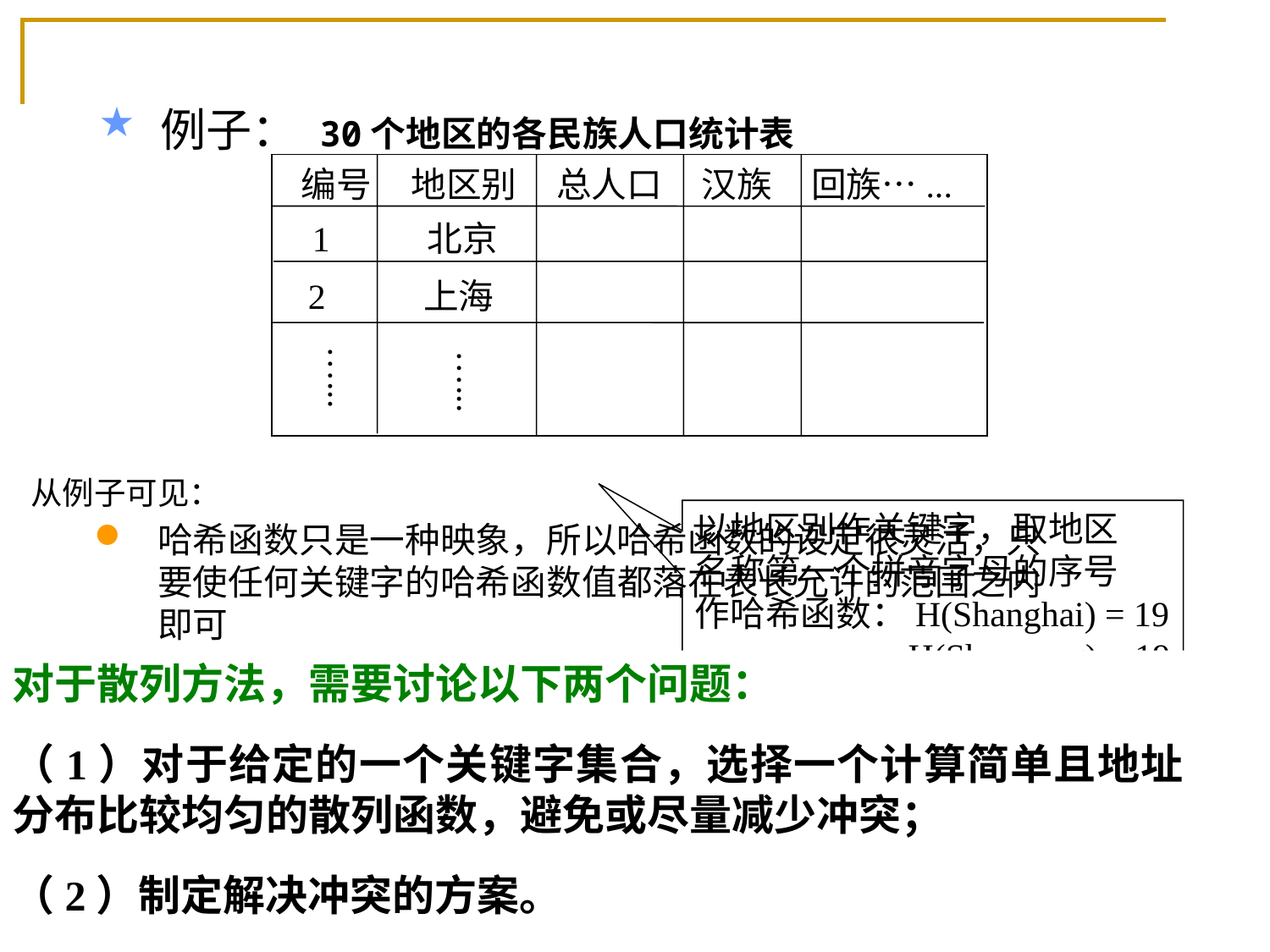

编号     地区别     总人口     汉族     回族…...

1          北京

2          上海

…...
…...
例子： 30个地区的各民族人口统计表
从例子可见：
哈希函数只是一种映象，所以哈希函数的设定很灵活，只要使任何关键字的哈希函数值都落在表长允许的范围之内即可
冲突(collision) ：key1≠key2，但H(key1)=H(key2)的现象叫~
同义词：具有相同函数值的两个关键字，叫该哈希函数的同义词
哈希函数通常是一种压缩映象，所以冲突不可避免，只能尽量减少；同时，冲突发生后，应该有处理冲突的方法
以地区别作关键字，取地区
名称第一个拼音字母的序号
作哈希函数：H(Shanghai) = 19
                        H(Shenyang) = 19
对于散列方法，需要讨论以下两个问题：
（1）对于给定的一个关键字集合，选择一个计算简单且地址分布比较均匀的散列函数，避免或尽量减少冲突；
（2）制定解决冲突的方案。